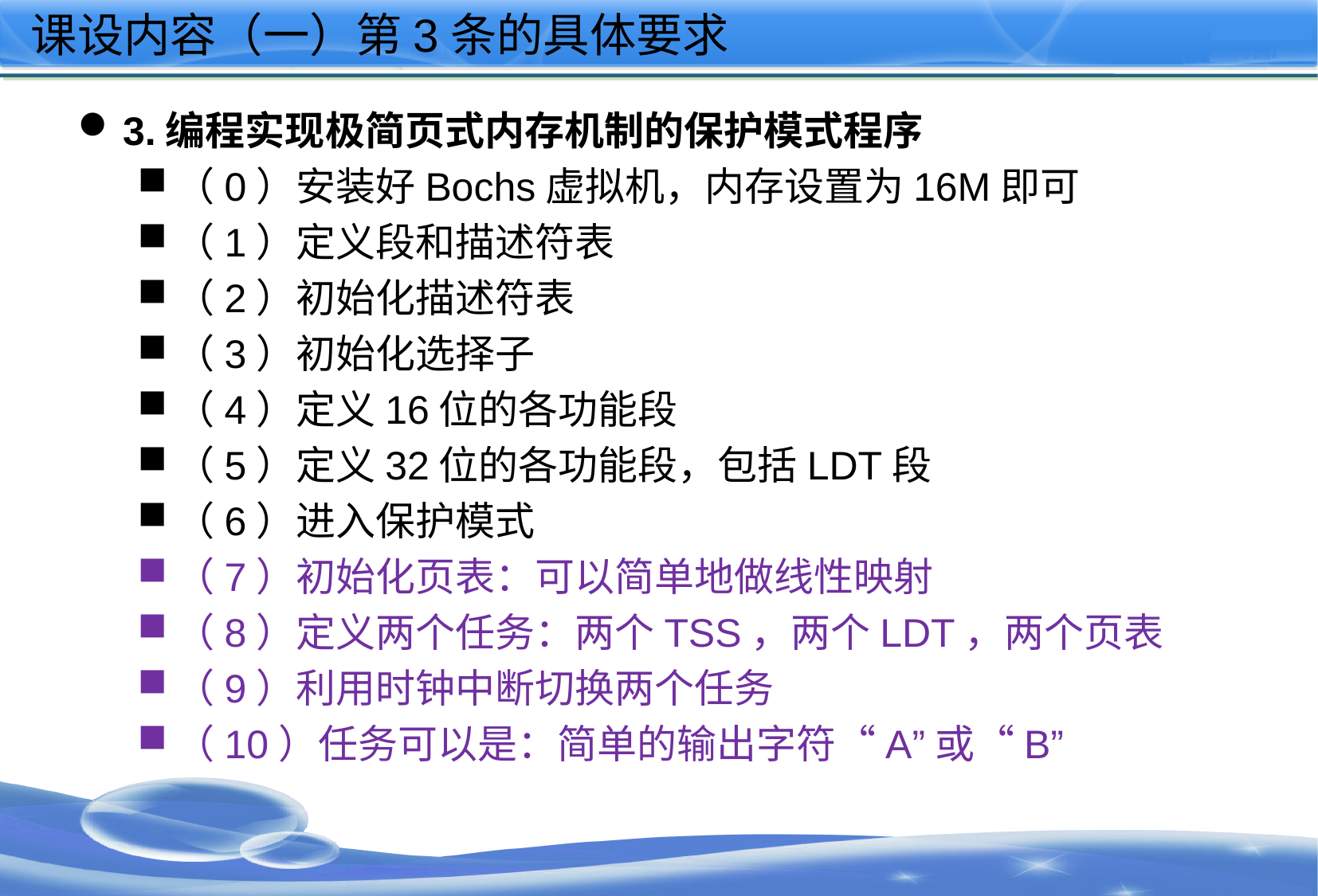

# 课设内容（一）第3条的具体要求
3.编程实现极简页式内存机制的保护模式程序
（0）安装好Bochs虚拟机，内存设置为16M即可
（1）定义段和描述符表
（2）初始化描述符表
（3）初始化选择子
（4）定义16位的各功能段
（5）定义32位的各功能段，包括LDT段
（6）进入保护模式
（7）初始化页表：可以简单地做线性映射
（8）定义两个任务：两个TSS，两个LDT，两个页表
（9）利用时钟中断切换两个任务
（10）任务可以是：简单的输出字符“A”或“B”